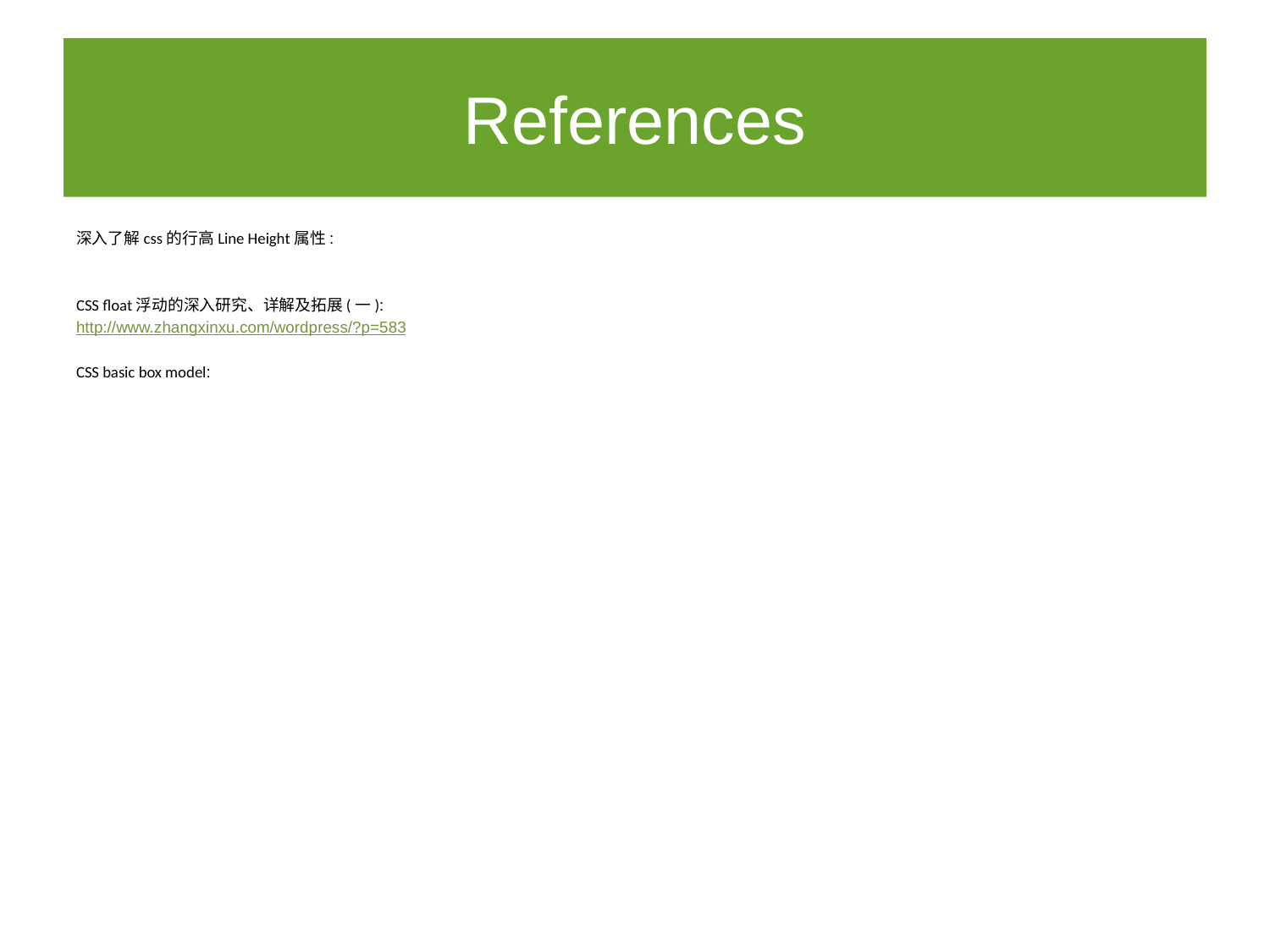

# References
深入了解css的行高Line Height属性:
http://www.cnblogs.com/fengzheng126/archive/2012/05/18/2507632.html

CSS float浮动的深入研究、详解及拓展(一):
http://www.zhangxinxu.com/wordpress/?p=583

CSS basic box model:
http://www.w3.org/TR/css3-box/#introduction
http://www.w3.org/TR/css3-box/#block-level0